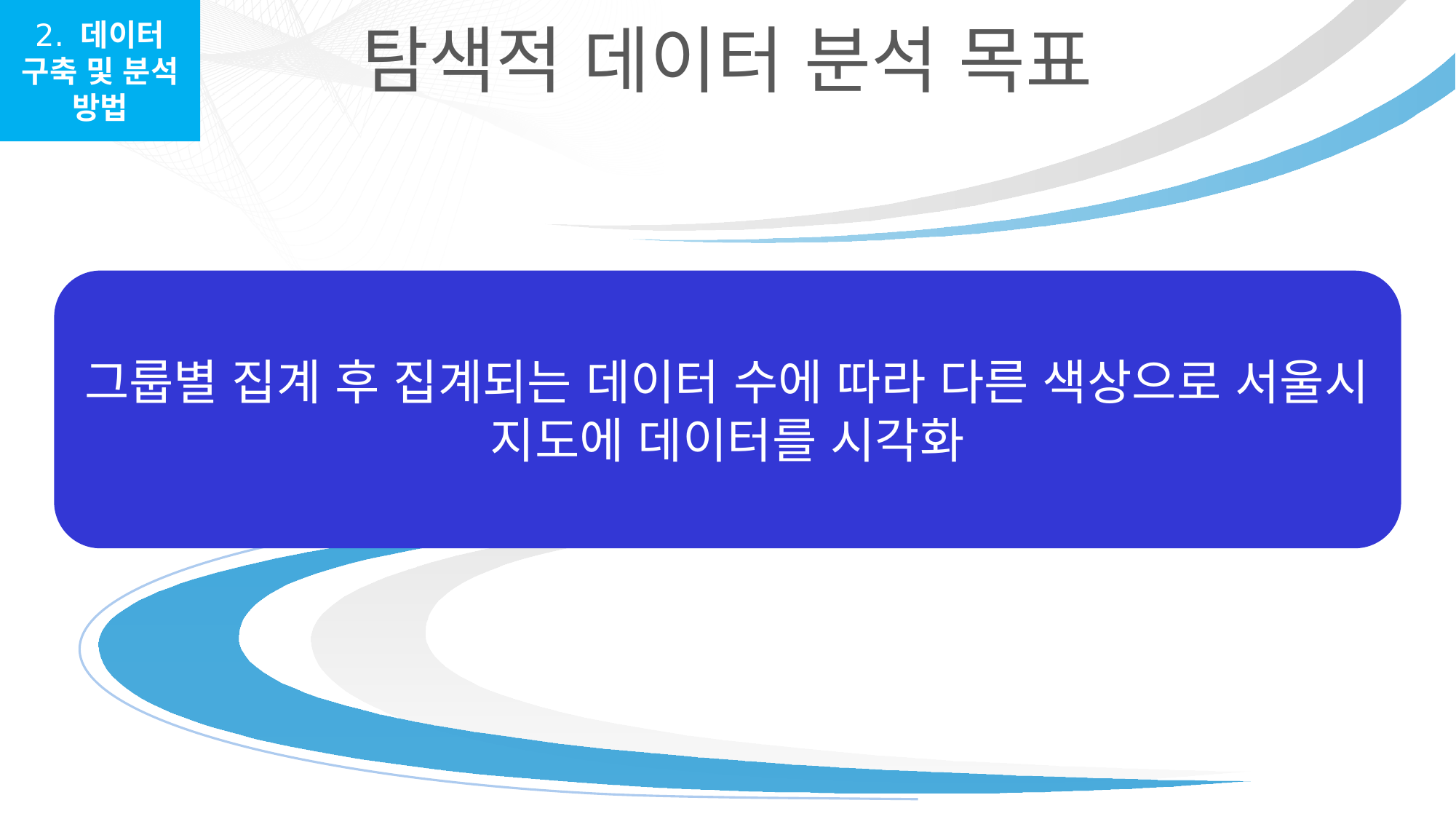

2. 데이터 구축 및 분석 방법
탐색적 데이터 분석 목표
그룹별 집계 후 집계되는 데이터 수에 따라 다른 색상으로 서울시 지도에 데이터를 시각화